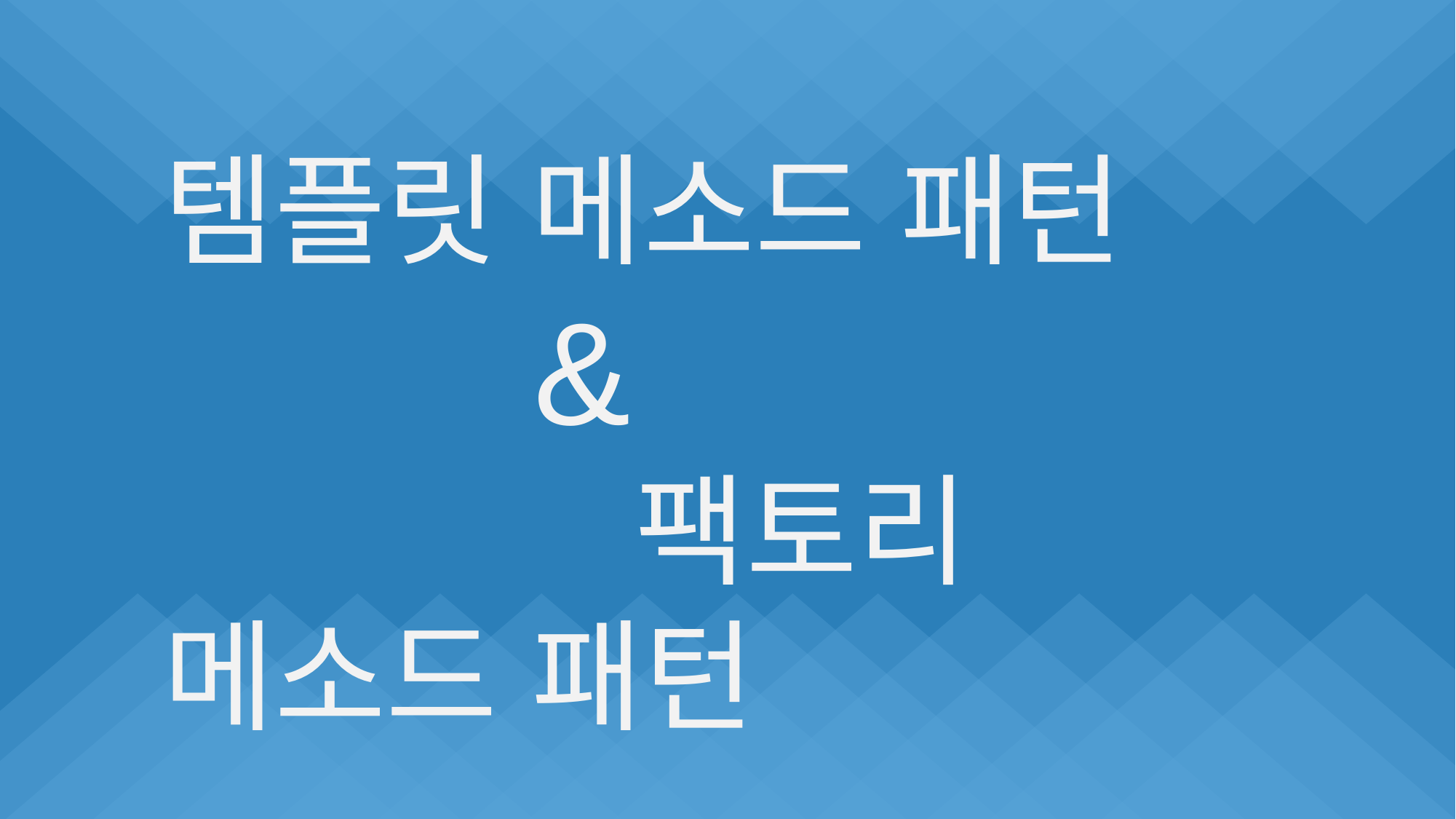

템플릿 메소드 패턴
           &
             팩토리 메소드 패턴